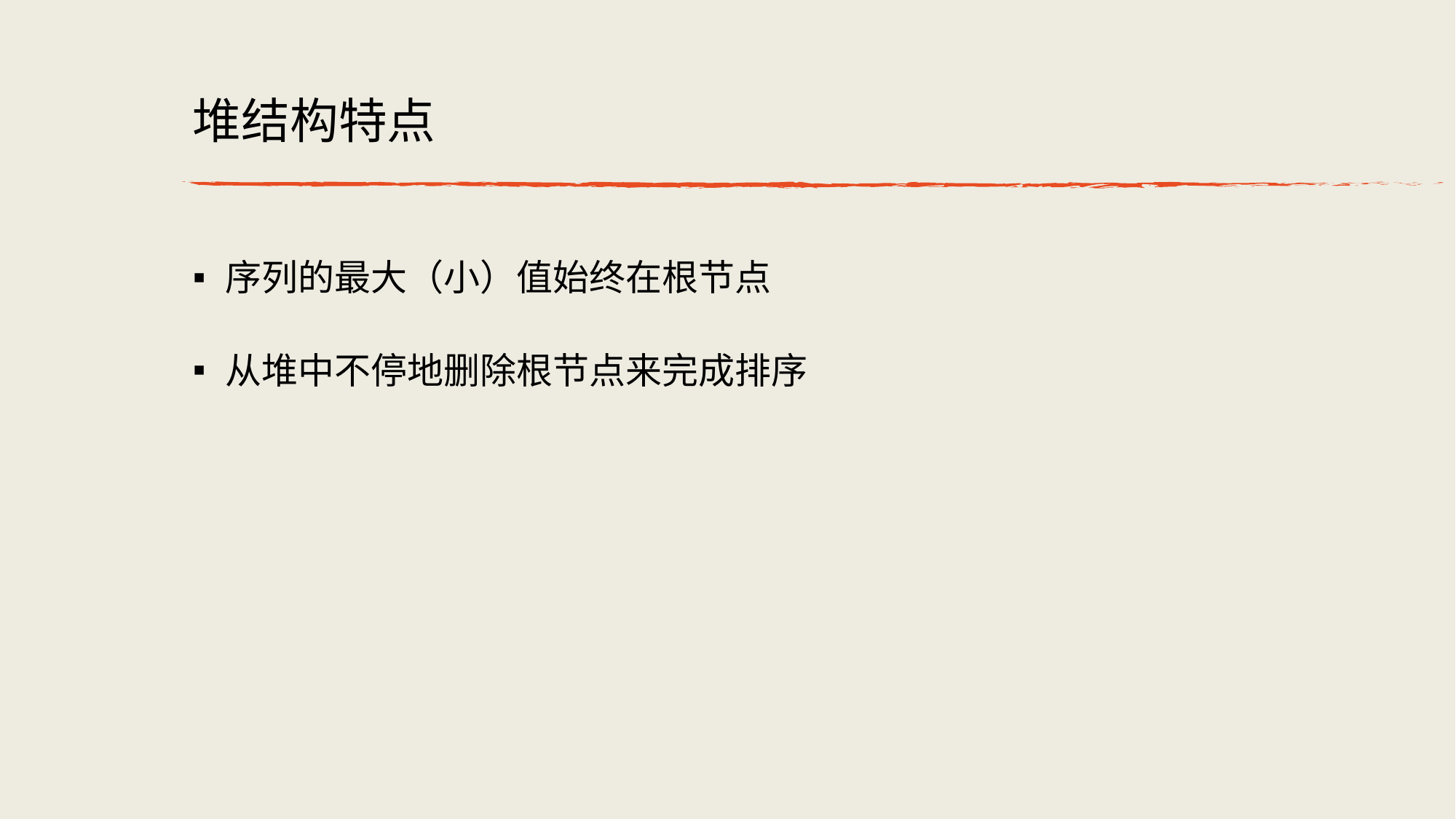

# 堆结构特点
序列的最大（小）值始终在根节点
从堆中不停地删除根节点来完成排序